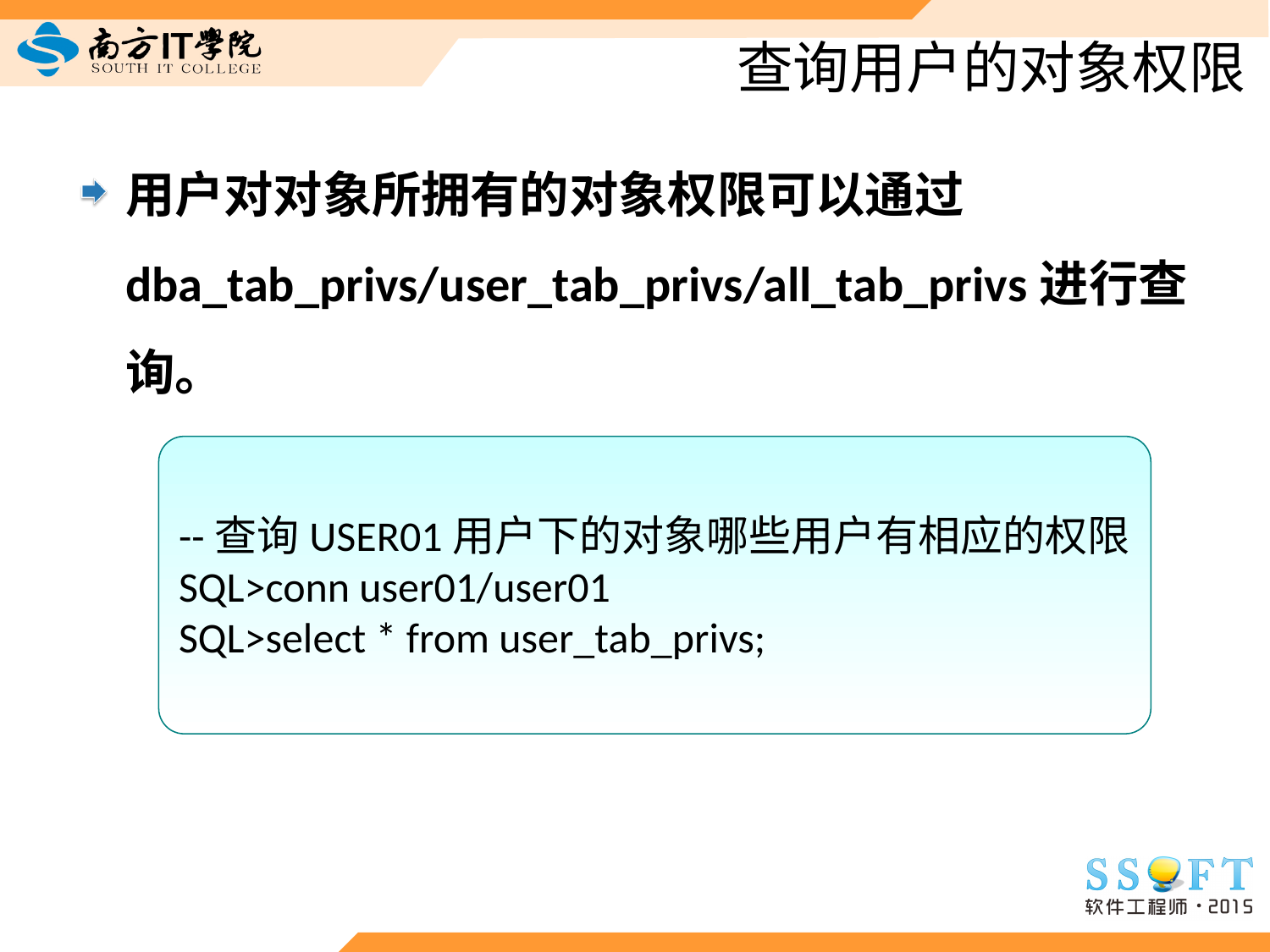

# 查询用户的对象权限
用户对对象所拥有的对象权限可以通过dba_tab_privs/user_tab_privs/all_tab_privs进行查询。
--查询USER01用户下的对象哪些用户有相应的权限
SQL>conn user01/user01
SQL>select * from user_tab_privs;